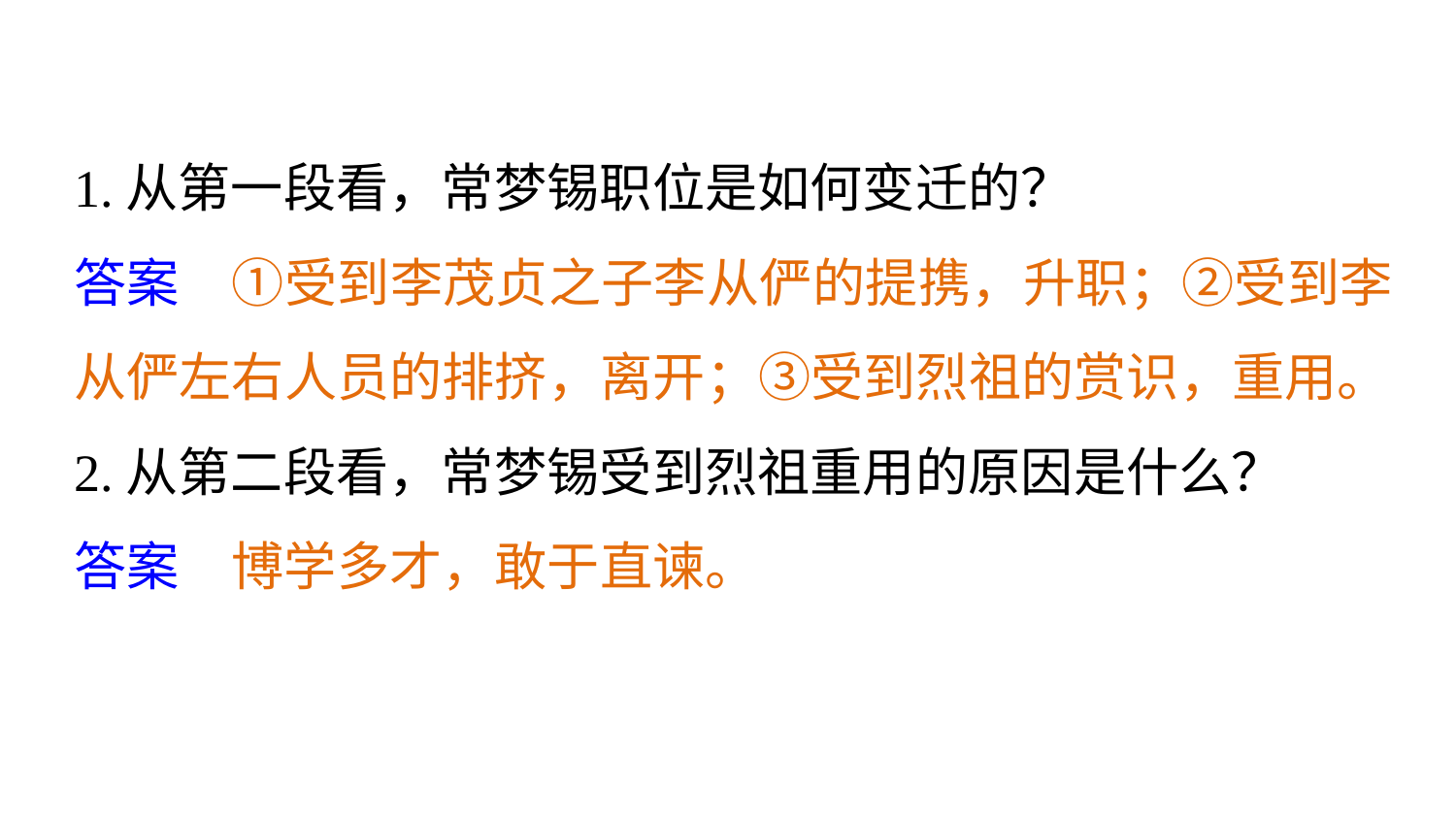

1.从第一段看，常梦锡职位是如何变迁的？
答案　①受到李茂贞之子李从俨的提携，升职；②受到李从俨左右人员的排挤，离开；③受到烈祖的赏识，重用。
2.从第二段看，常梦锡受到烈祖重用的原因是什么？
答案　博学多才，敢于直谏。